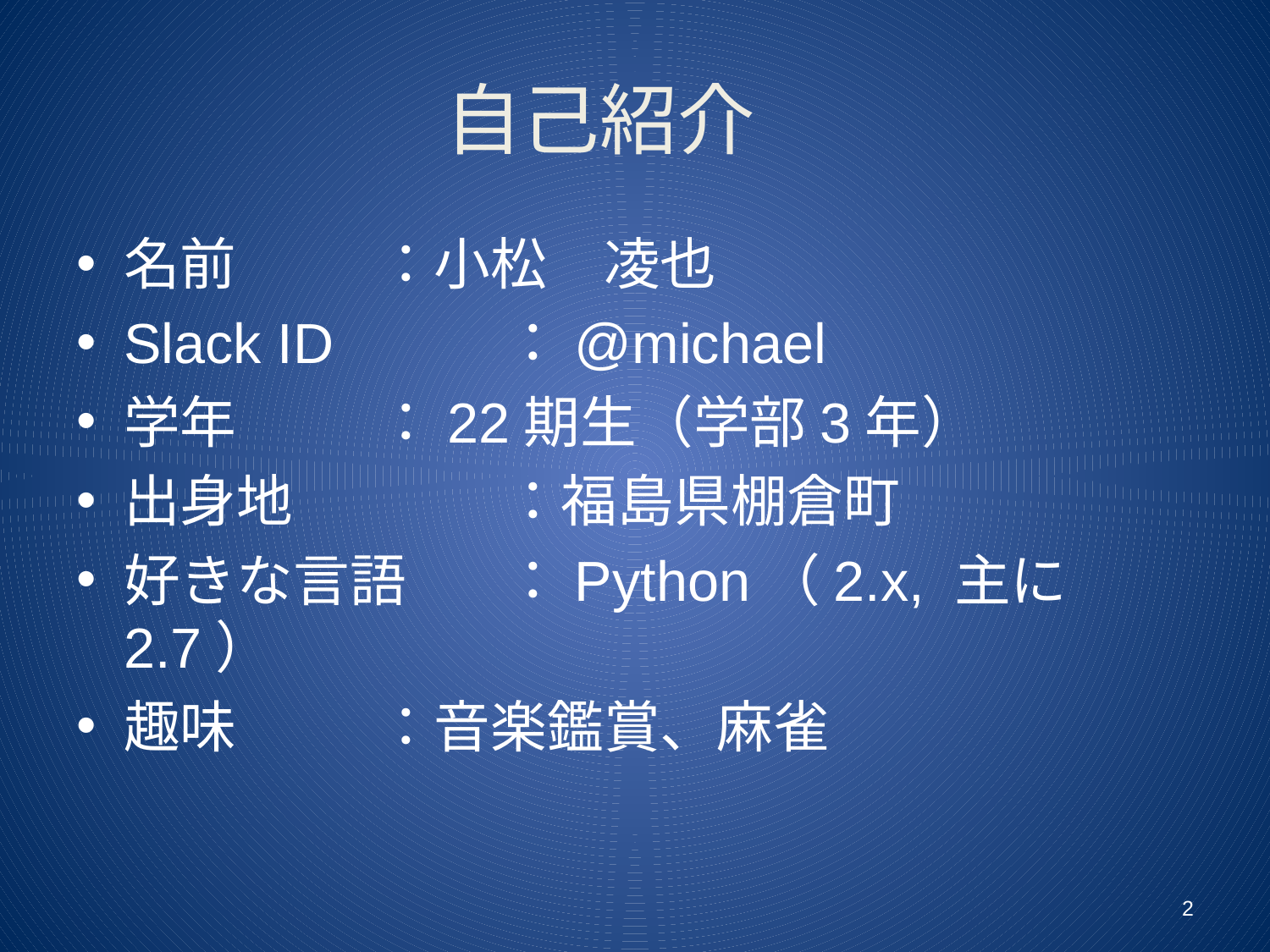

# 自己紹介
名前		：小松　凌也
Slack ID		：@michael
学年		：22期生（学部3年）
出身地		：福島県棚倉町
好きな言語	：Python（2.x, 主に2.7）
趣味		：音楽鑑賞、麻雀

2